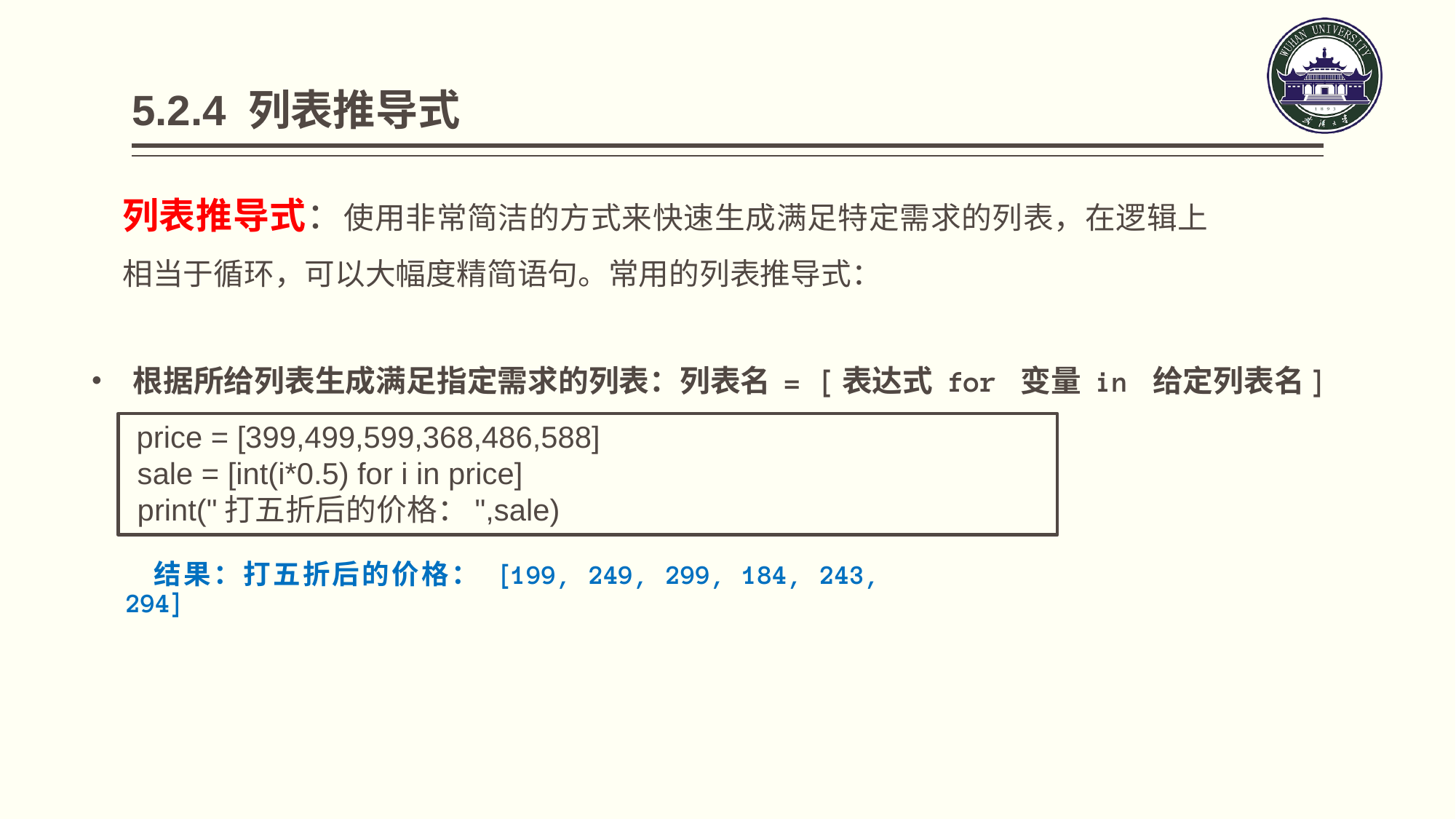

# 5.2.4 列表推导式
列表推导式：使用非常简洁的方式来快速生成满足特定需求的列表，在逻辑上相当于循环，可以大幅度精简语句。常用的列表推导式：
•  根据所给列表生成满足指定需求的列表：列表名 = [表达式 for 变量 in 给定列表名]
 price = [399,499,599,368,486,588]
 sale = [int(i*0.5) for i in price]
 print("打五折后的价格：",sale)

结果：打五折后的价格： [199, 249, 299, 184, 243, 294]